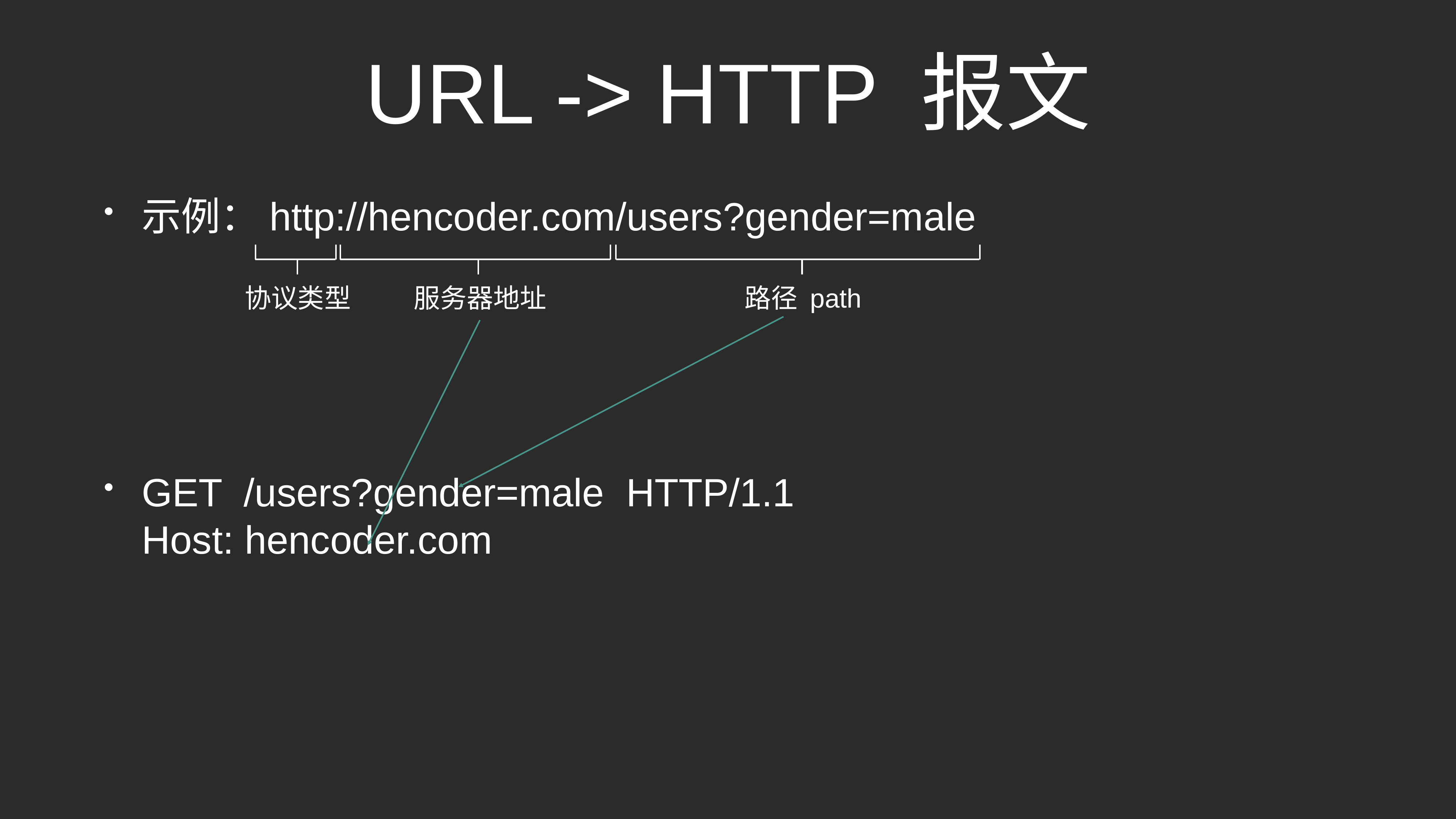

# URL -> HTTP 报文
示例：http://hencoder.com/users?gender=male

GET  /users?gender=male  HTTP/1.1
Host: hencoder.com

协议类型
服务器地址
路径 path